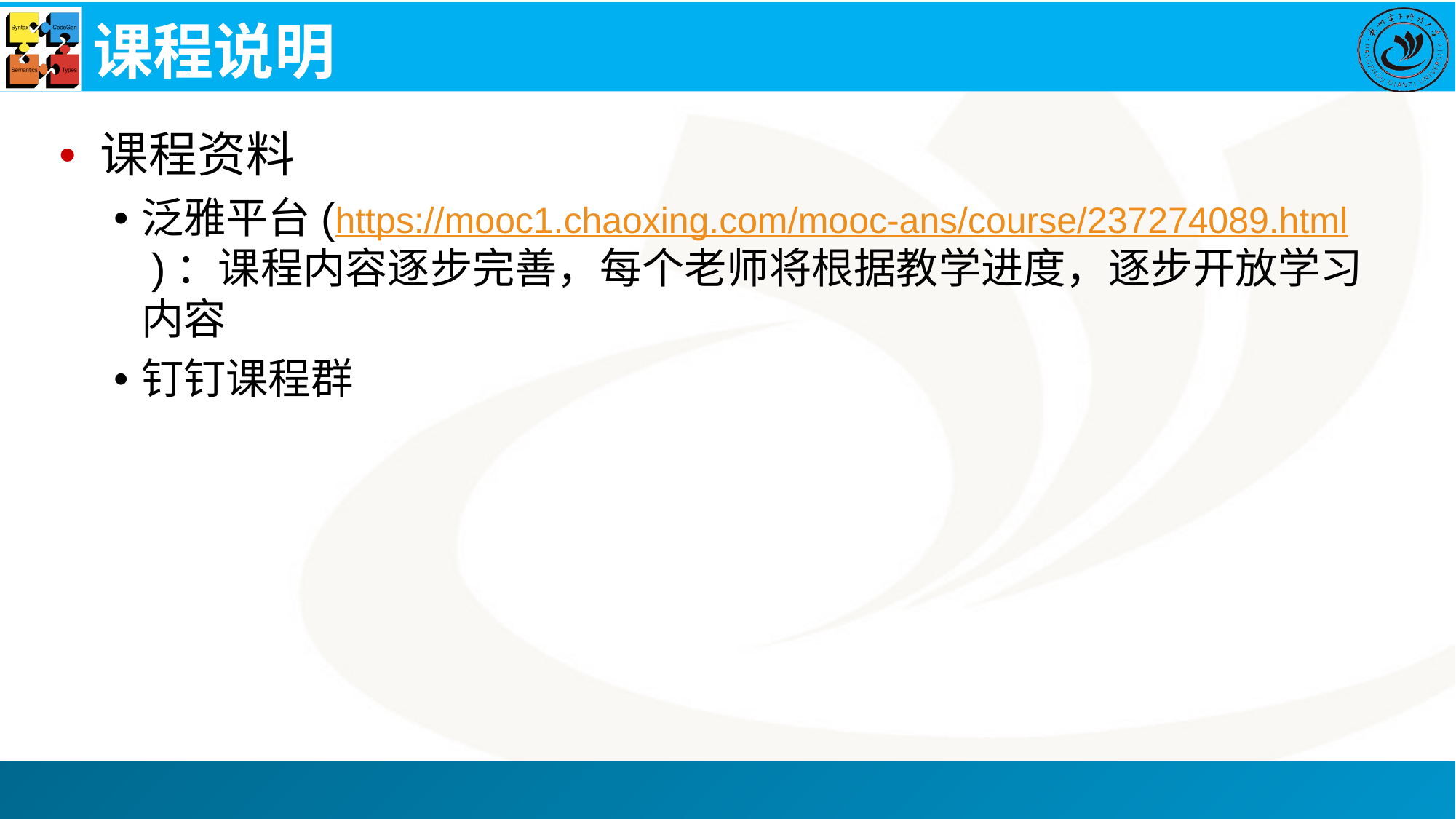

# 课程说明
课程资料
泛雅平台(https://mooc1.chaoxing.com/mooc-ans/course/237274089.html )：课程内容逐步完善，每个老师将根据教学进度，逐步开放学习内容
钉钉课程群

2